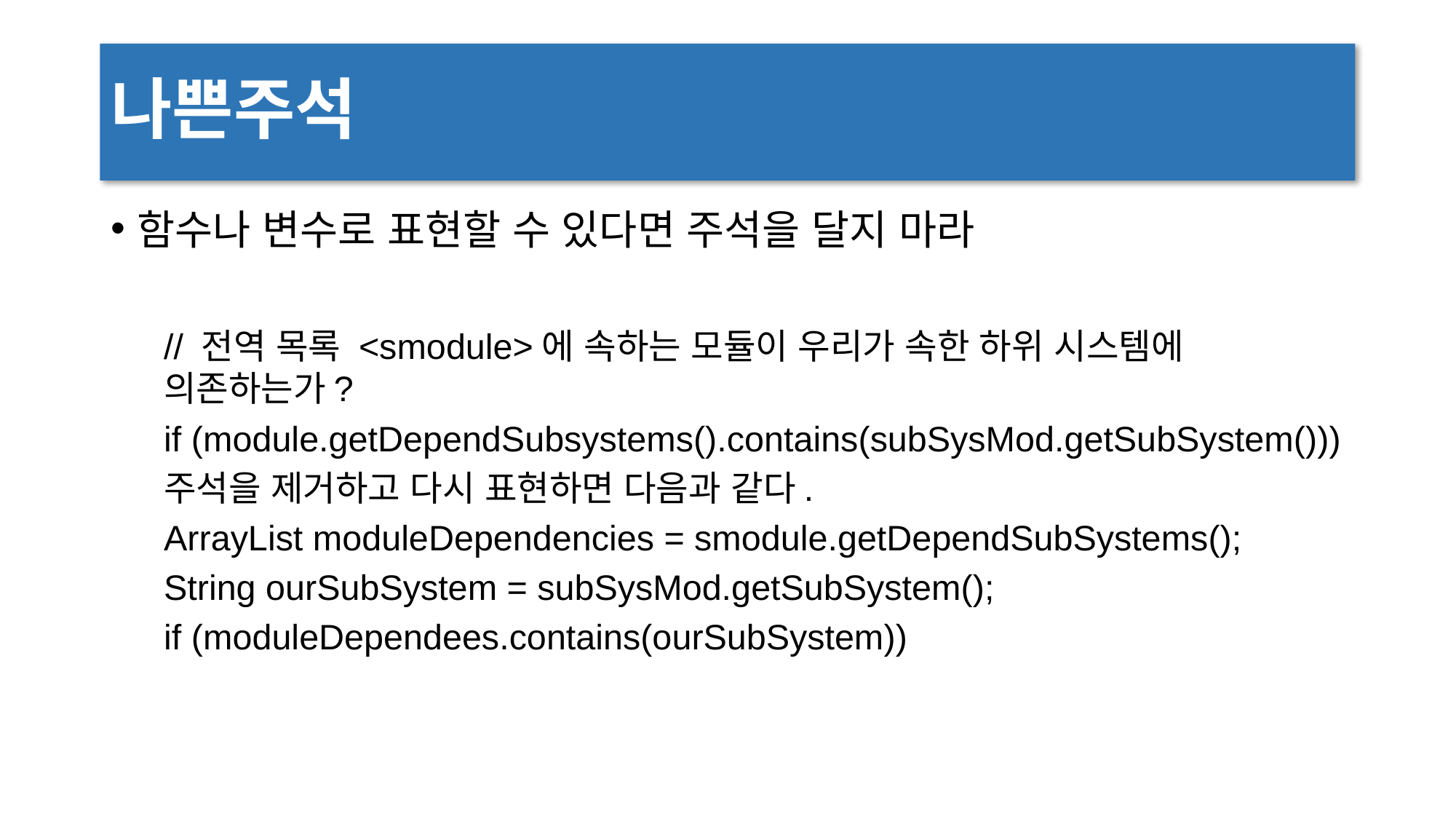

# 나쁜주석
함수나 변수로 표현할 수 있다면 주석을 달지 마라

// 전역 목록 <smodule>에 속하는 모듈이 우리가 속한 하위 시스템에 의존하는가?
if (module.getDependSubsystems().contains(subSysMod.getSubSystem()))
주석을 제거하고 다시 표현하면 다음과 같다.
ArrayList moduleDependencies = smodule.getDependSubSystems();
String ourSubSystem = subSysMod.getSubSystem();
if (moduleDependees.contains(ourSubSystem))